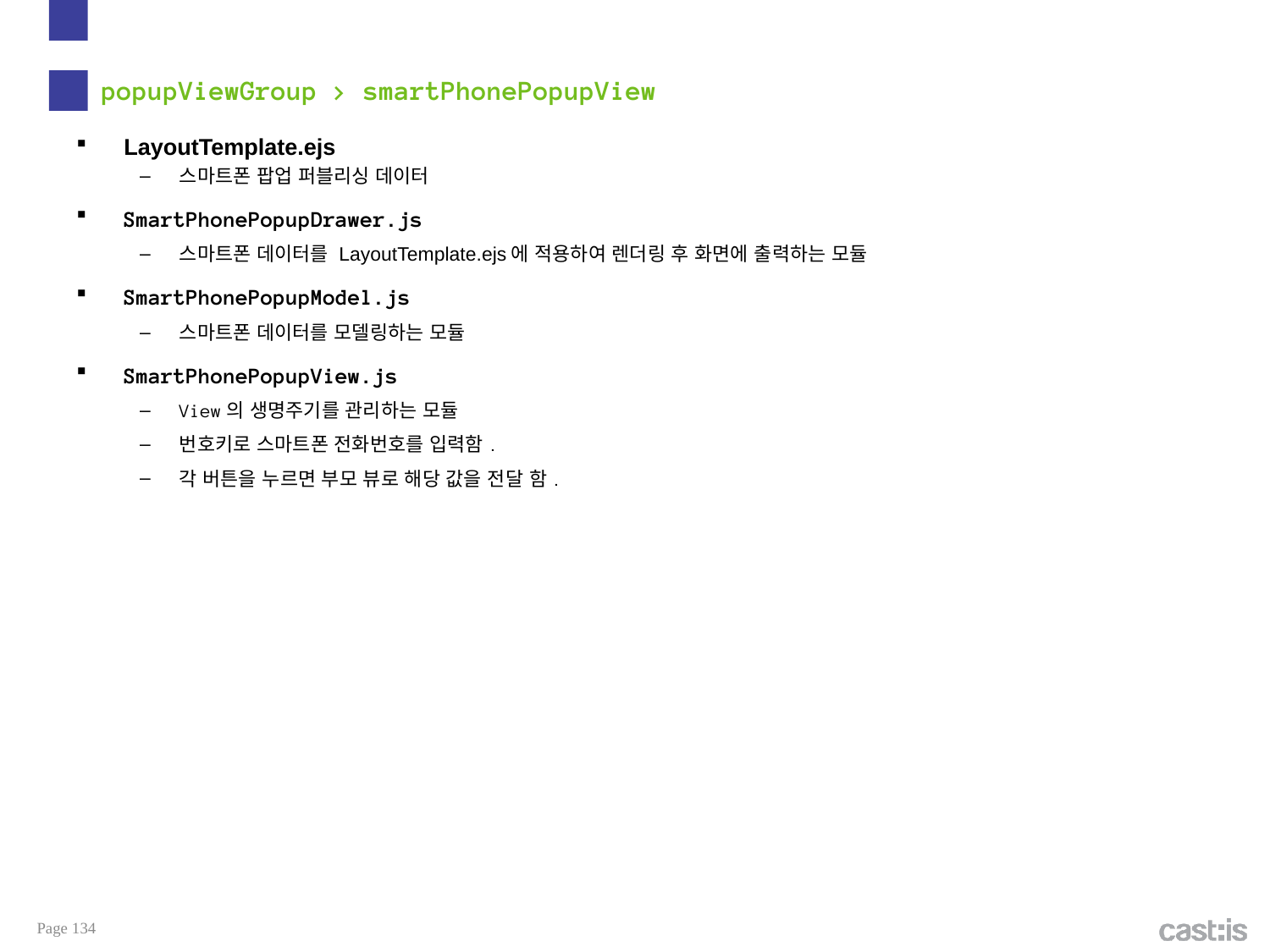

# popupViewGroup > smartPhonePopupView
LayoutTemplate.ejs
스마트폰 팝업 퍼블리싱 데이터

SmartPhonePopupDrawer.js
스마트폰 데이터를 LayoutTemplate.ejs에 적용하여 렌더링 후 화면에 출력하는 모듈

SmartPhonePopupModel.js
스마트폰 데이터를 모델링하는 모듈

SmartPhonePopupView.js
View의 생명주기를 관리하는 모듈
번호키로 스마트폰 전화번호를 입력함.
각 버튼을 누르면 부모 뷰로 해당 값을 전달 함.

Page 134